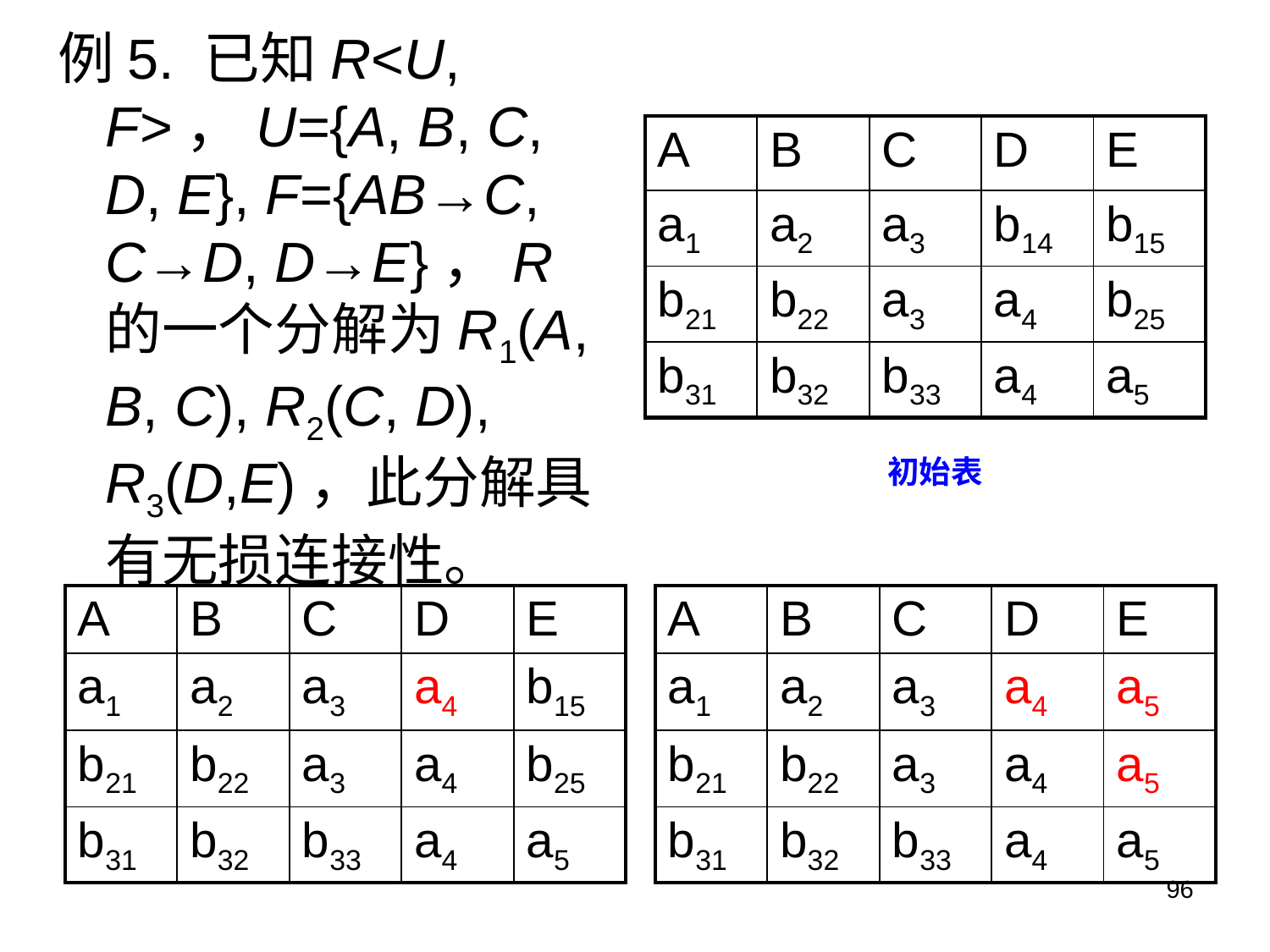

例5. 已知R<U, F>，U={A, B, C, D, E}, F={AB→C, C→D, D→E}，R的一个分解为R1(A, B, C), R2(C, D), R3(D,E)，此分解具有无损连接性。
| A | B | C | D | E |
| --- | --- | --- | --- | --- |
| a1 | a2 | a3 | b14 | b15 |
| b21 | b22 | a3 | a4 | b25 |
| b31 | b32 | b33 | a4 | a5 |
初始表
| A | B | C | D | E |
| --- | --- | --- | --- | --- |
| a1 | a2 | a3 | a4 | b15 |
| b21 | b22 | a3 | a4 | b25 |
| b31 | b32 | b33 | a4 | a5 |
| A | B | C | D | E |
| --- | --- | --- | --- | --- |
| a1 | a2 | a3 | a4 | a5 |
| b21 | b22 | a3 | a4 | a5 |
| b31 | b32 | b33 | a4 | a5 |
96